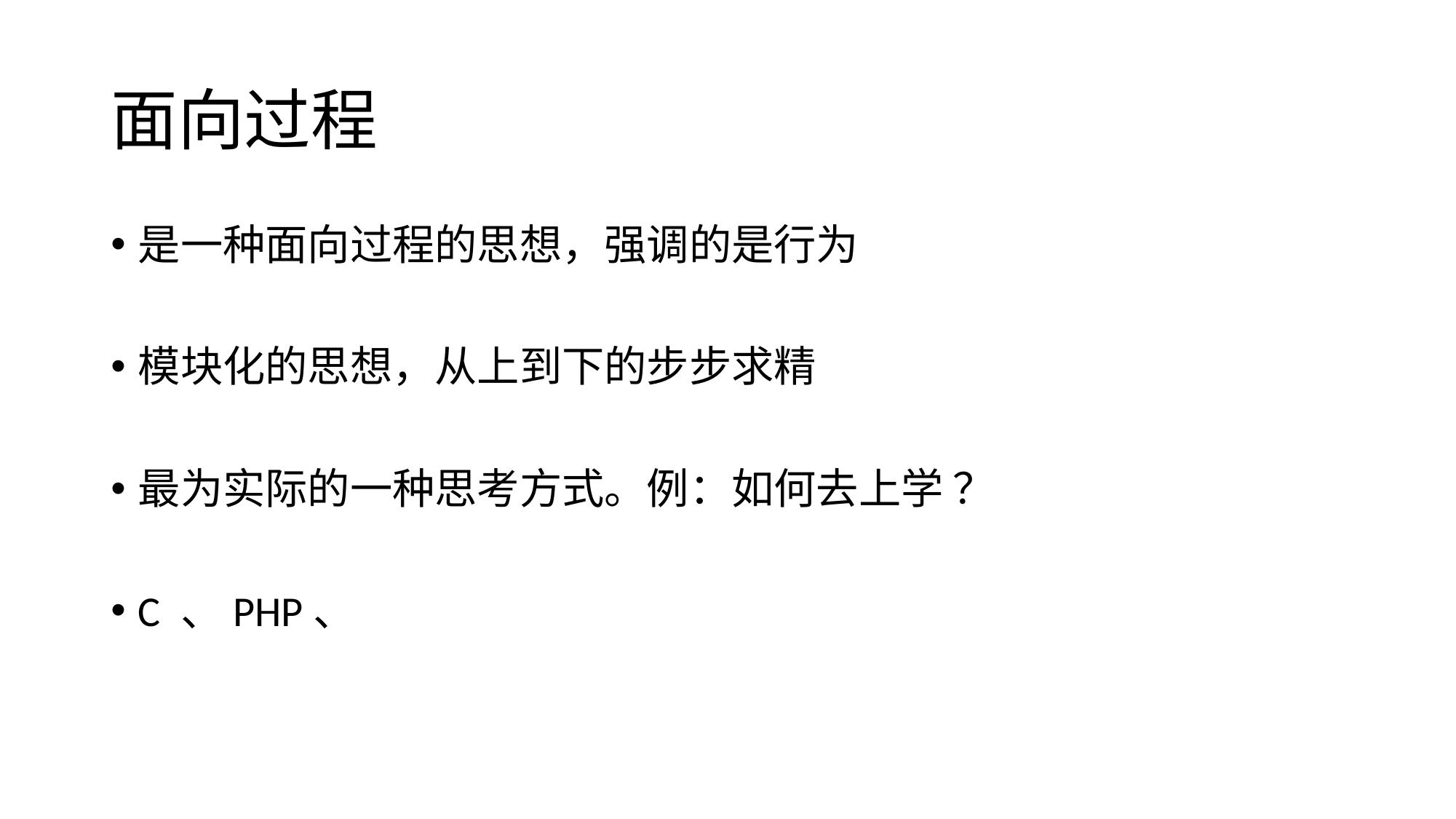

# 面向过程
是一种面向过程的思想，强调的是行为

模块化的思想，从上到下的步步求精

最为实际的一种思考方式。例：如何去上学 ？

C 、PHP、